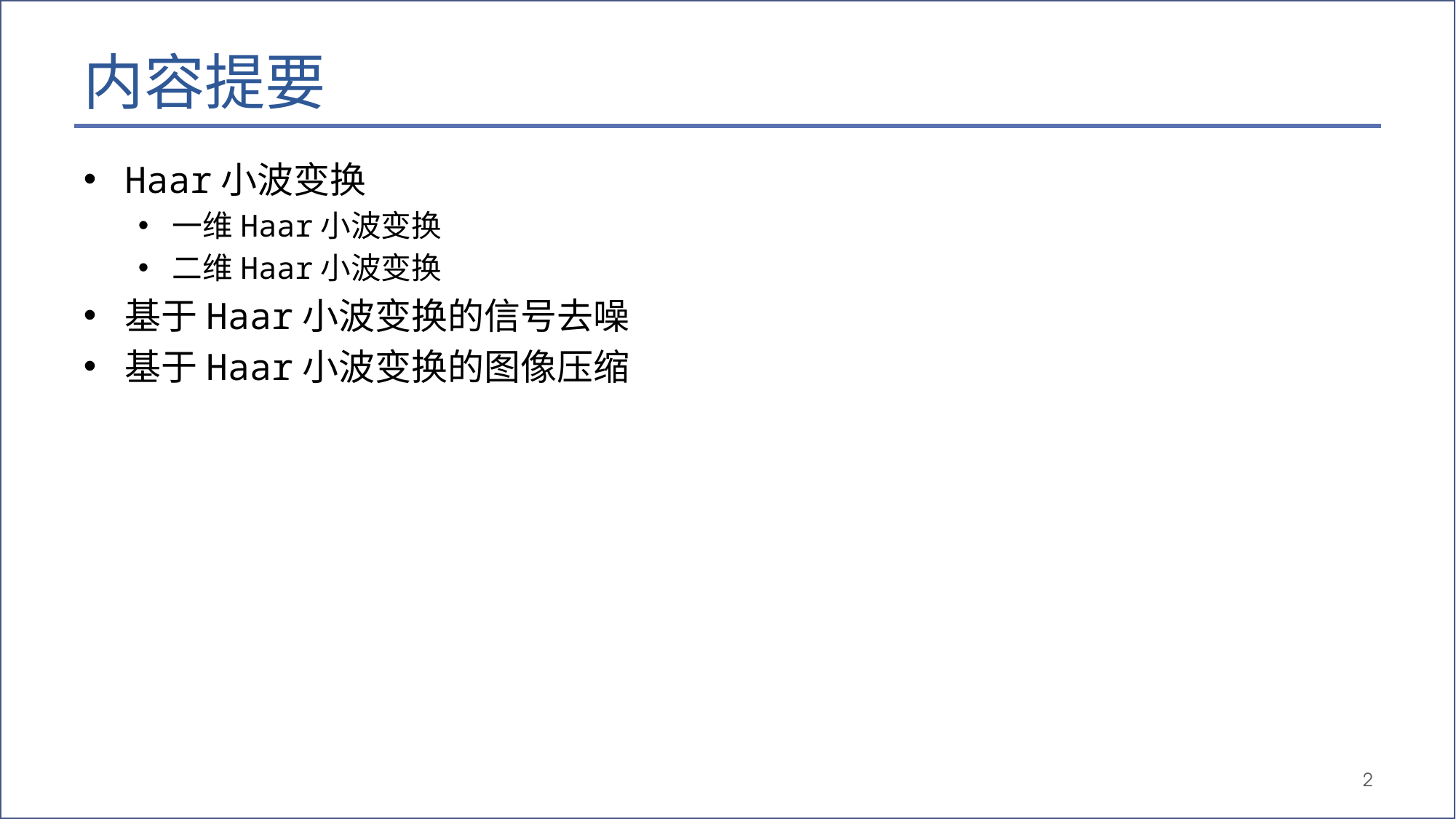

# 内容提要
Haar小波变换
一维Haar小波变换
二维Haar小波变换
基于Haar小波变换的信号去噪
基于Haar小波变换的图像压缩

2